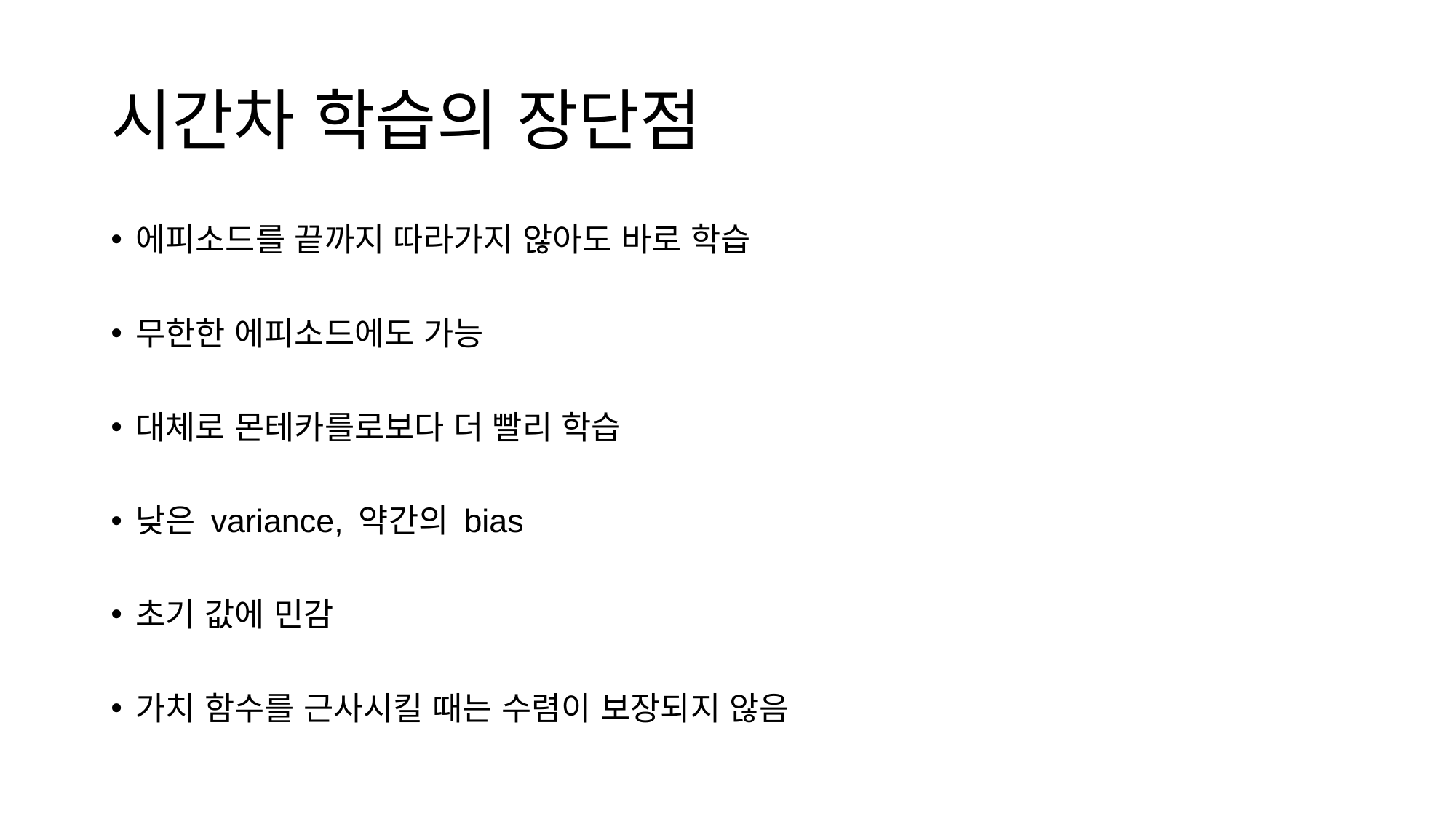

# 시간차 학습의 장단점
에피소드를 끝까지 따라가지 않아도 바로 학습

무한한 에피소드에도 가능

대체로 몬테카를로보다 더 빨리 학습

낮은 variance, 약간의 bias

초기 값에 민감

가치 함수를 근사시킬 때는 수렴이 보장되지 않음